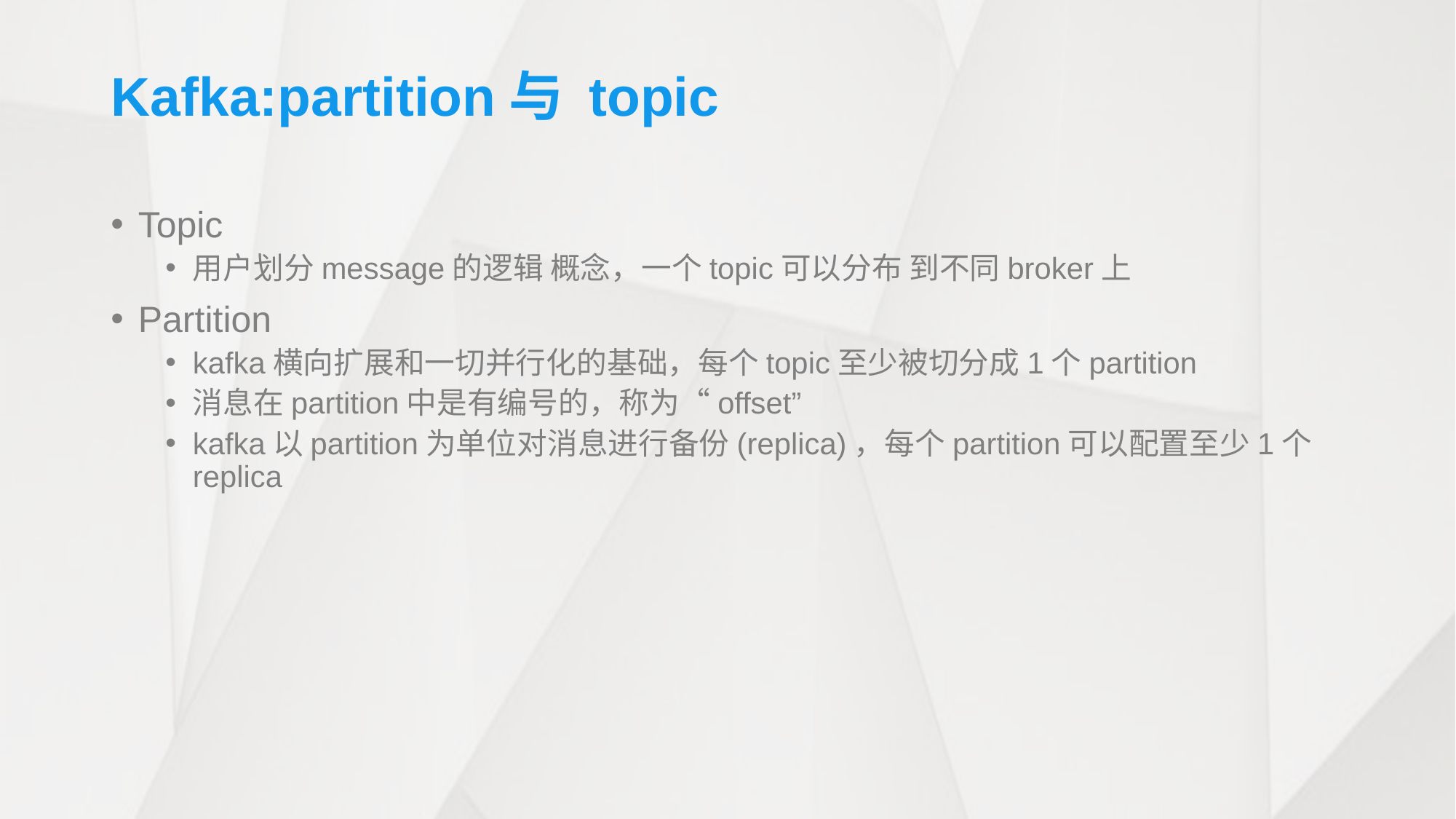

# Kafka:partition与 topic
Topic
用户划分message的逻辑 概念，一个topic可以分布 到不同broker上
Partition
kafka横向扩展和一切并行化的基础，每个topic至少被切分成1个partition
消息在partition中是有编号的，称为“offset”
kafka以partition为单位对消息进行备份(replica)，每个partition可以配置至少1个replica